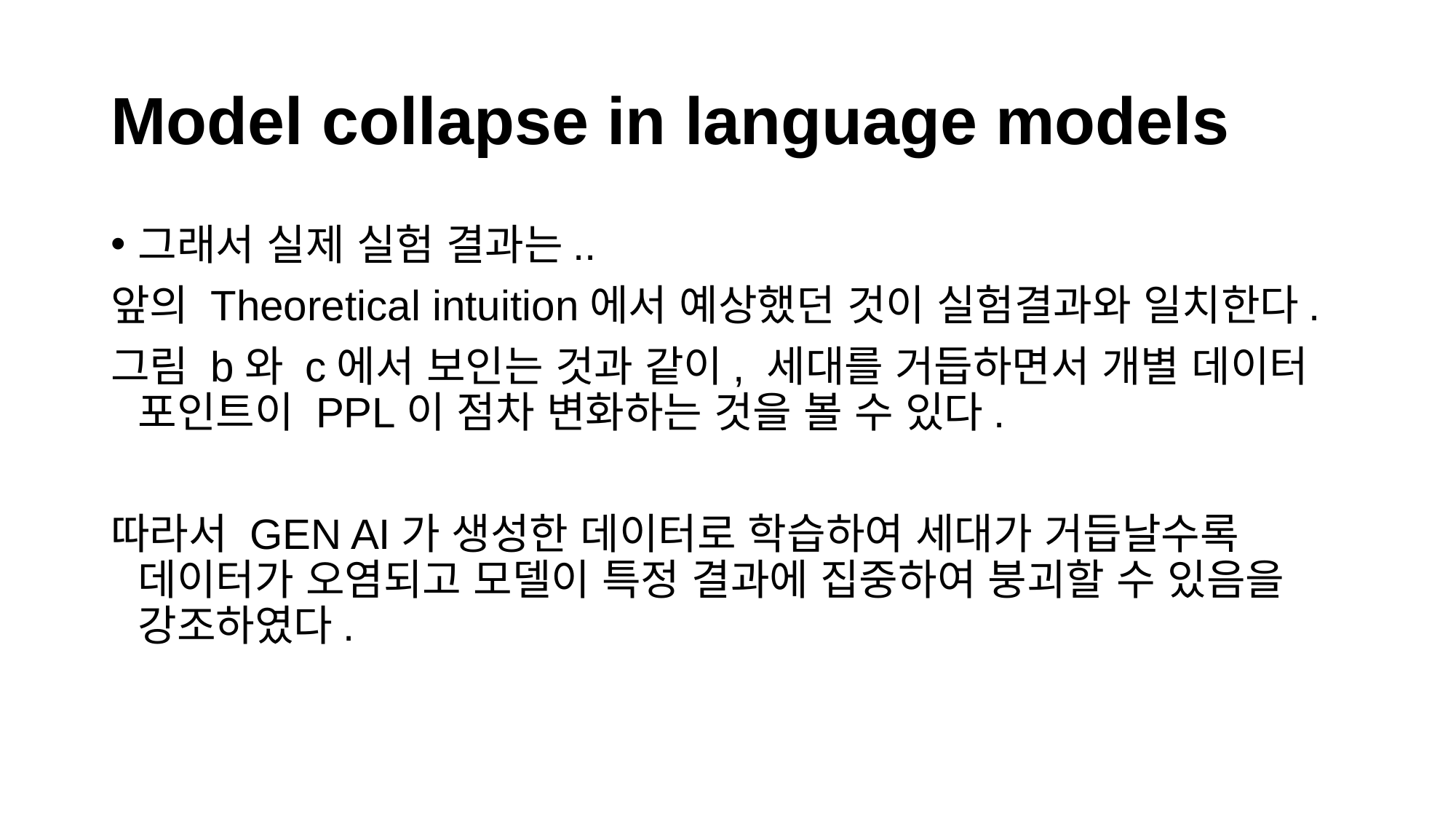

# Model collapse in language models
그래서 실제 실험 결과는..
앞의 Theoretical intuition에서 예상했던 것이 실험결과와 일치한다.
그림 b와 c에서 보인는 것과 같이, 세대를 거듭하면서 개별 데이터 포인트이 PPL이 점차 변화하는 것을 볼 수 있다.

따라서 GEN AI가 생성한 데이터로 학습하여 세대가 거듭날수록 데이터가 오염되고 모델이 특정 결과에 집중하여 붕괴할 수 있음을 강조하였다.